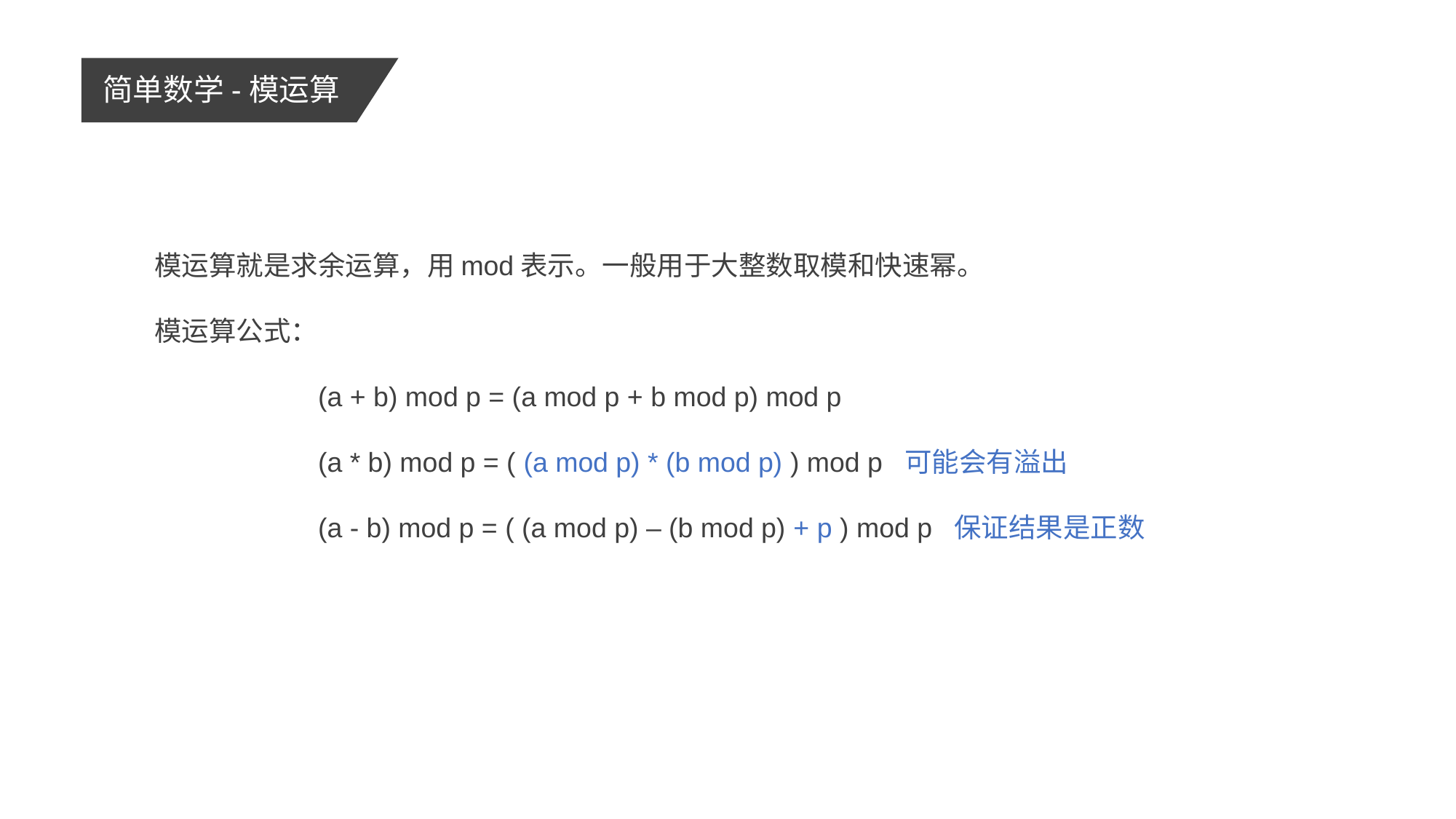

简单数学-模运算

模运算就是求余运算，用mod表示。一般用于大整数取模和快速幂。
模运算公式：
(a + b) mod p = (a mod p + b mod p) mod p
(a * b) mod p = ( (a mod p) * (b mod p) ) mod p  可能会有溢出
(a - b) mod p = ( (a mod p) – (b mod p) + p ) mod p  保证结果是正数